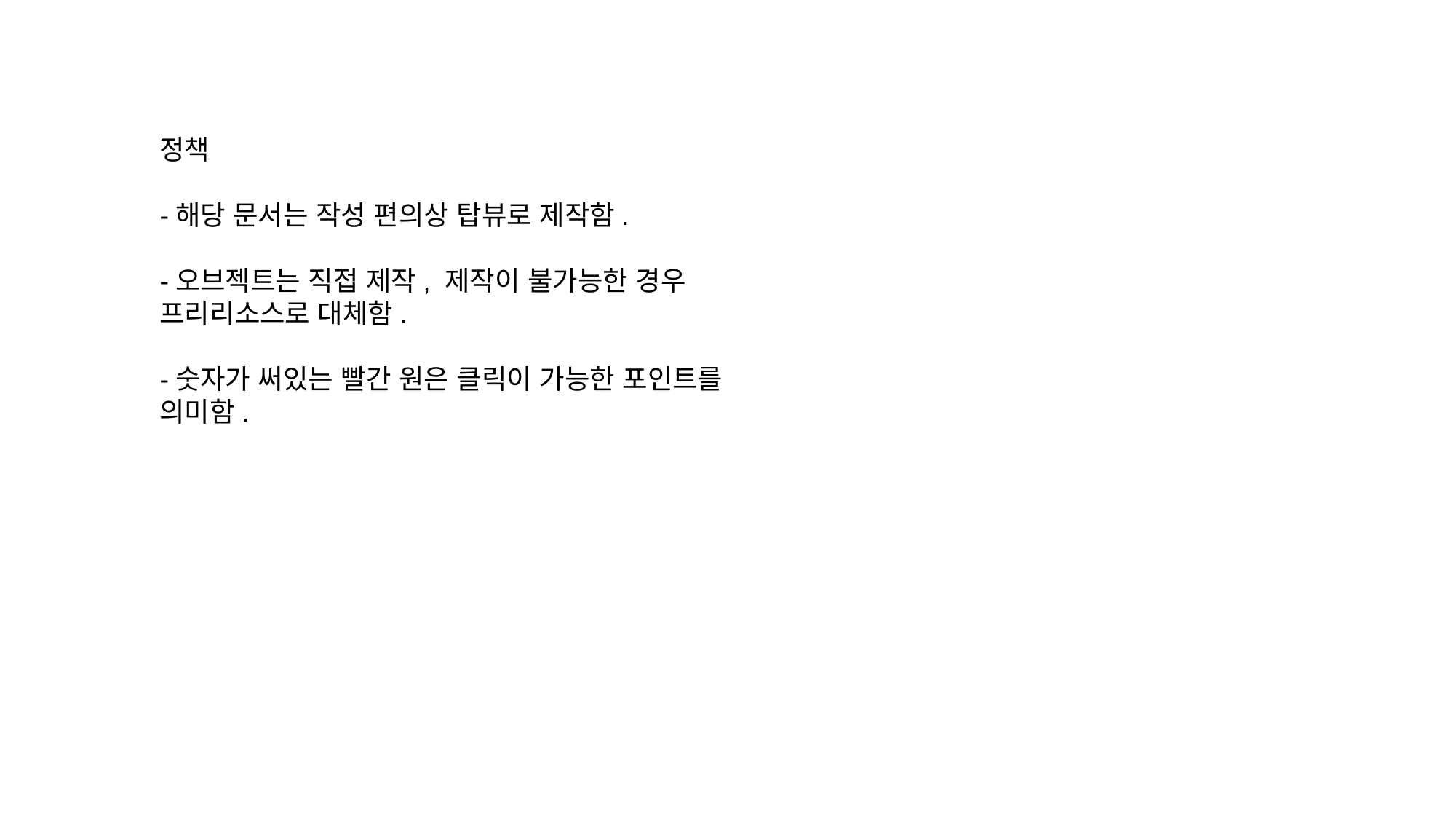

정책

-해당 문서는 작성 편의상 탑뷰로 제작함.

-오브젝트는 직접 제작, 제작이 불가능한 경우 프리리소스로 대체함.

-숫자가 써있는 빨간 원은 클릭이 가능한 포인트를
의미함.